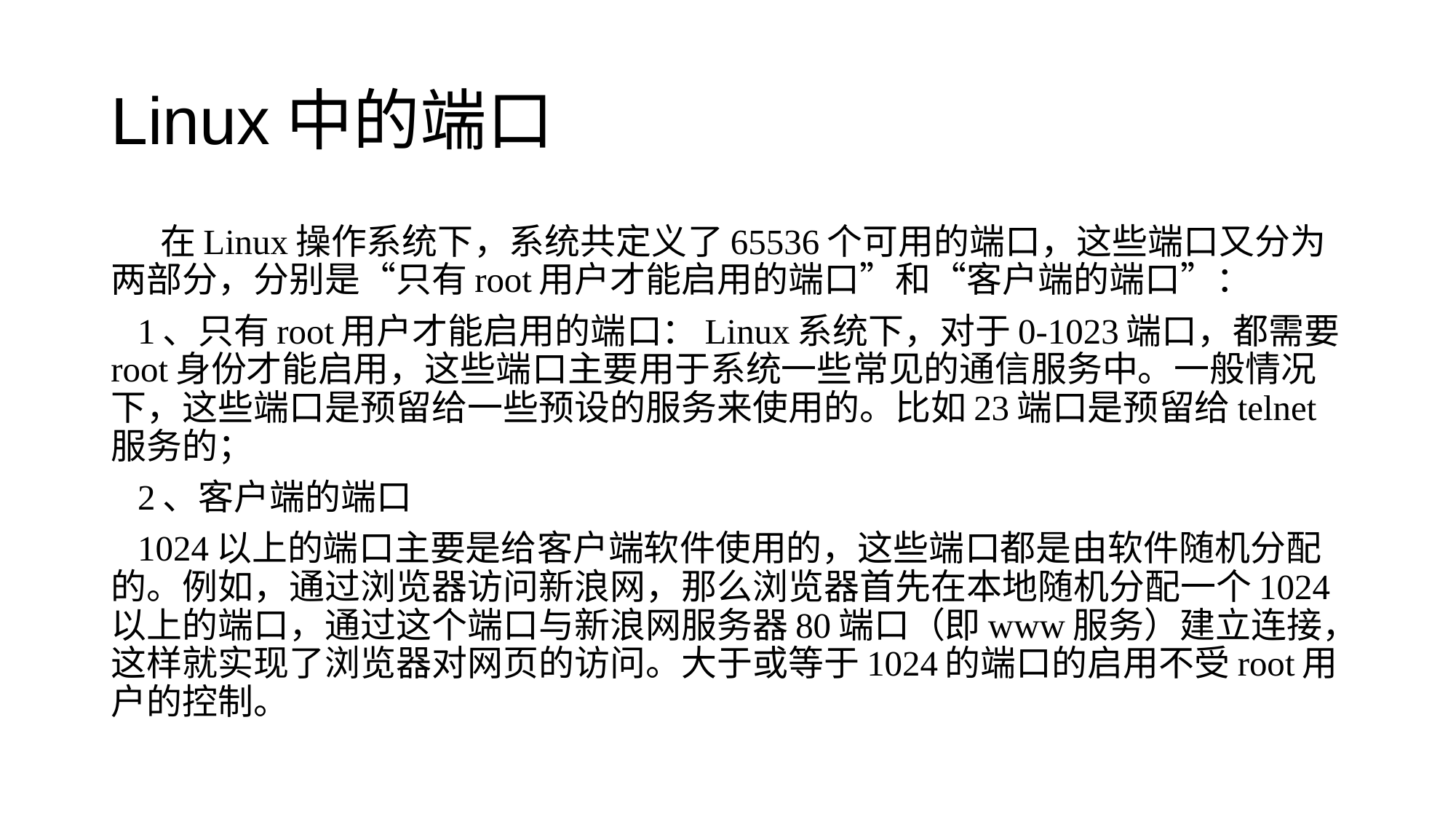

# Linux中的端口
在Linux操作系统下，系统共定义了65536个可用的端口，这些端口又分为两部分，分别是“只有root用户才能启用的端口”和“客户端的端口”：
   1、只有root用户才能启用的端口：Linux系统下，对于0-1023端口，都需要root身份才能启用，这些端口主要用于系统一些常见的通信服务中。一般情况下，这些端口是预留给一些预设的服务来使用的。比如23端口是预留给telnet服务的；
   2、客户端的端口
   1024以上的端口主要是给客户端软件使用的，这些端口都是由软件随机分配的。例如，通过浏览器访问新浪网，那么浏览器首先在本地随机分配一个1024以上的端口，通过这个端口与新浪网服务器80端口（即www服务）建立连接，这样就实现了浏览器对网页的访问。大于或等于1024的端口的启用不受root用户的控制。